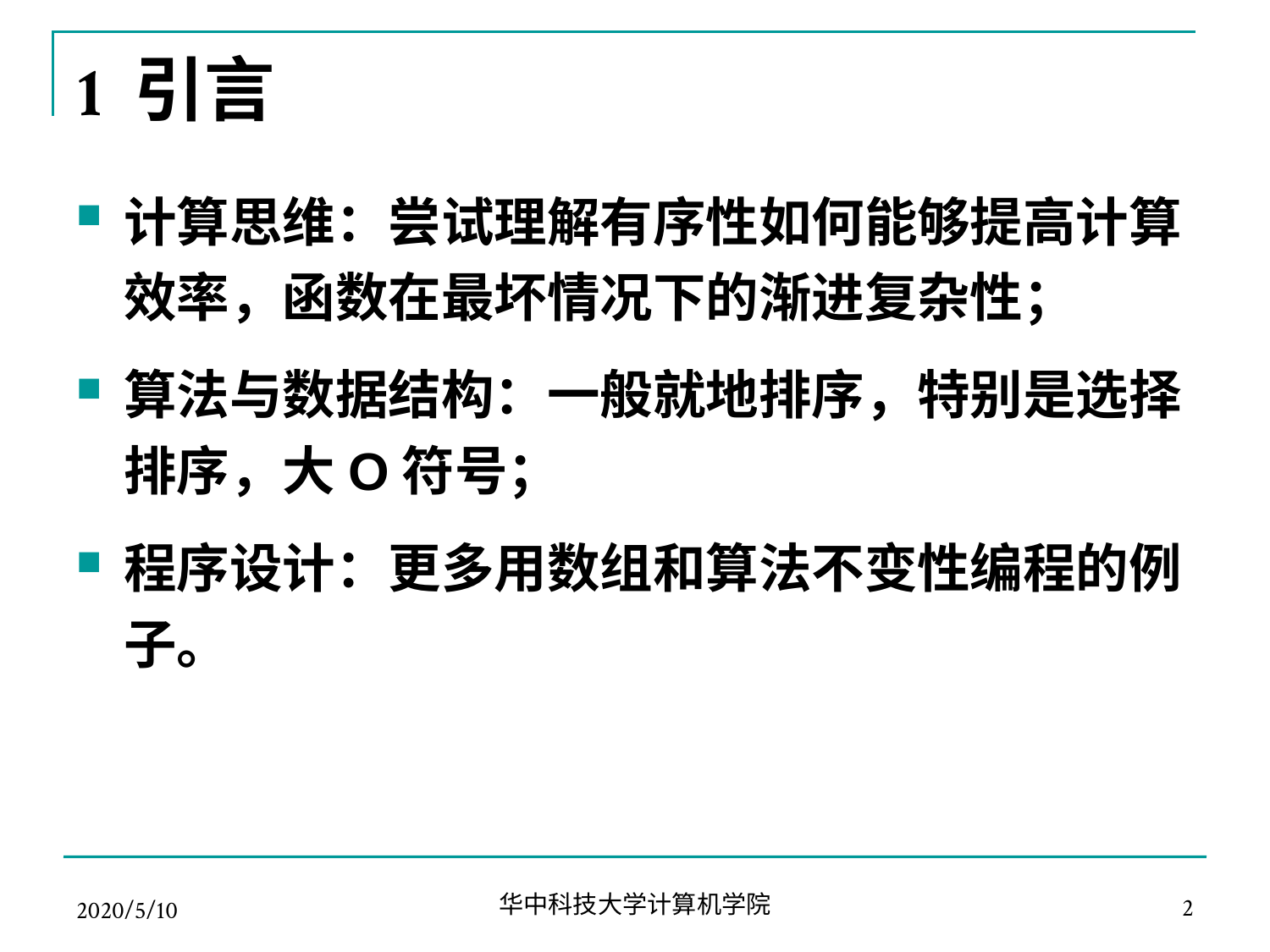

# 1 引言
计算思维：尝试理解有序性如何能够提高计算效率，函数在最坏情况下的渐进复杂性；
算法与数据结构：一般就地排序，特别是选择排序，大O符号；
程序设计：更多用数组和算法不变性编程的例子。
2020/5/10
2
华中科技大学计算机学院